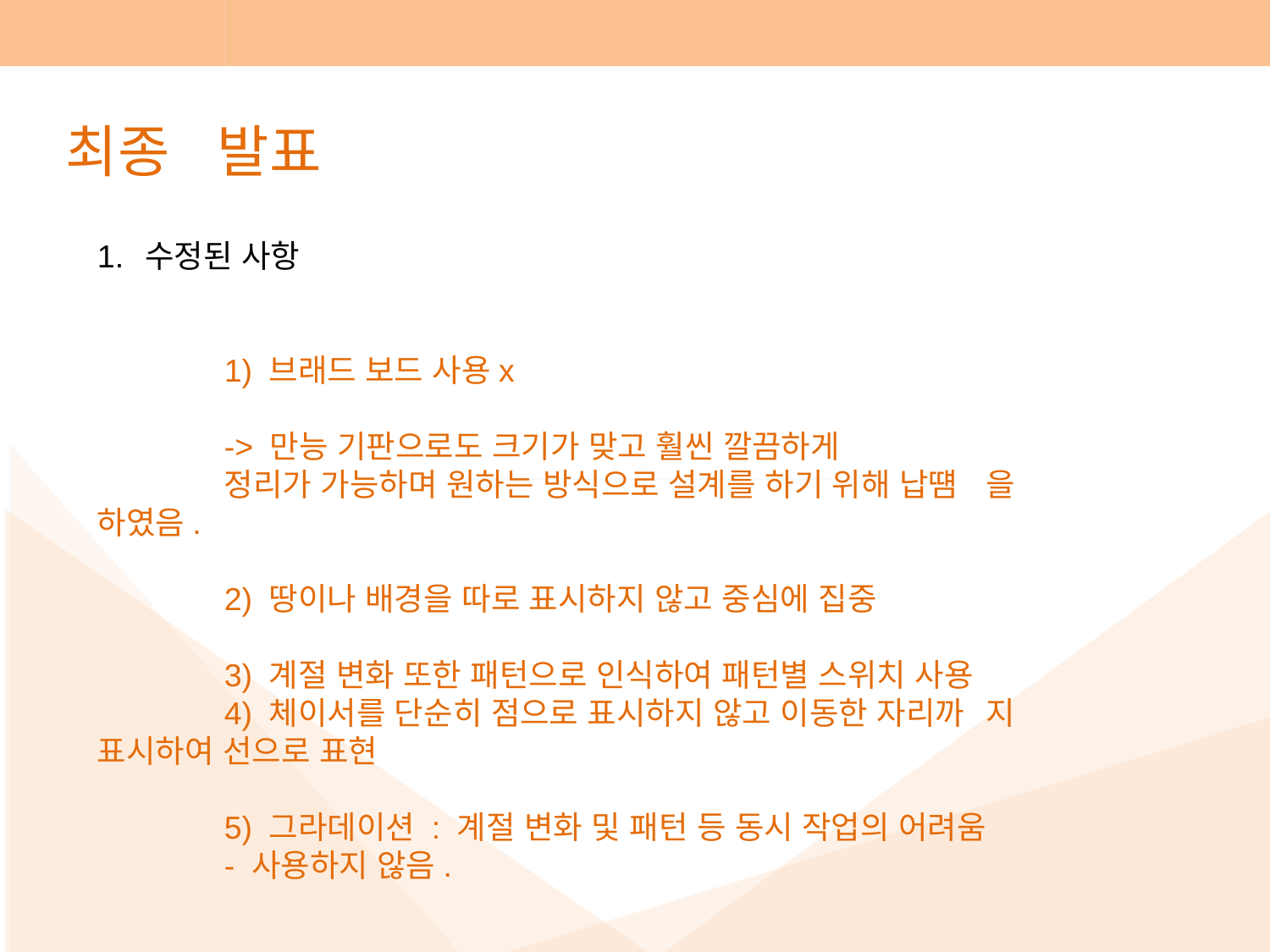

최종   발표
수정된 사항

	1) 브래드 보드 사용x

	-> 만능 기판으로도 크기가 맞고 훨씬 깔끔하게
	정리가 가능하며 원하는 방식으로 설계를 하기 위해 납떔	을 하였음.

	2) 땅이나 배경을 따로 표시하지 않고 중심에 집중

	3) 계절 변화 또한 패턴으로 인식하여 패턴별 스위치 사용
	4) 체이서를 단순히 점으로 표시하지 않고 이동한 자리까	지 표시하여 선으로 표현

	5) 그라데이션 : 계절 변화 및 패턴 등 동시 작업의 어려움	- 사용하지 않음.